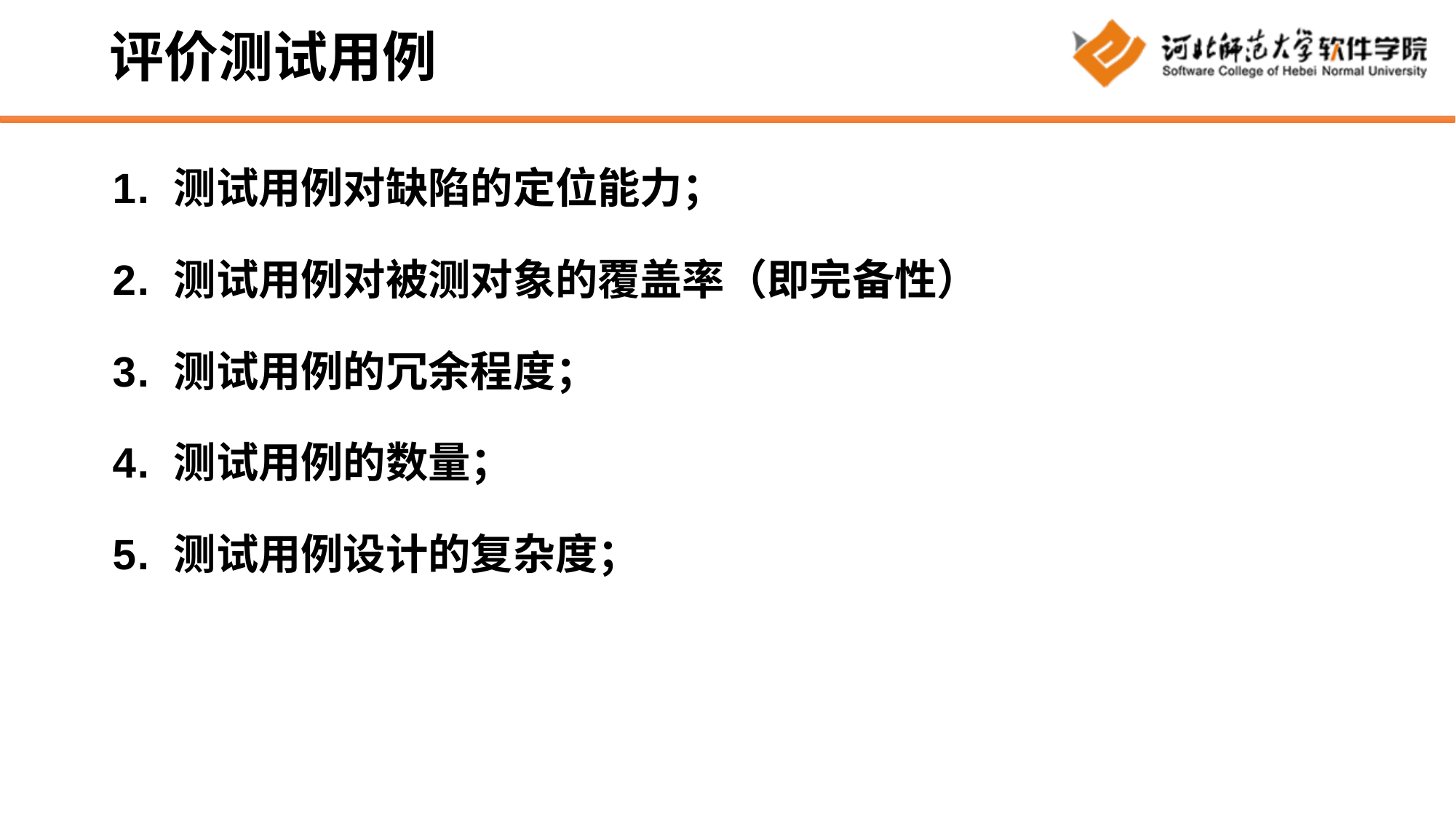

# 评价测试用例
测试用例对缺陷的定位能力；
测试用例对被测对象的覆盖率（即完备性）
测试用例的冗余程度；
测试用例的数量；
测试用例设计的复杂度；